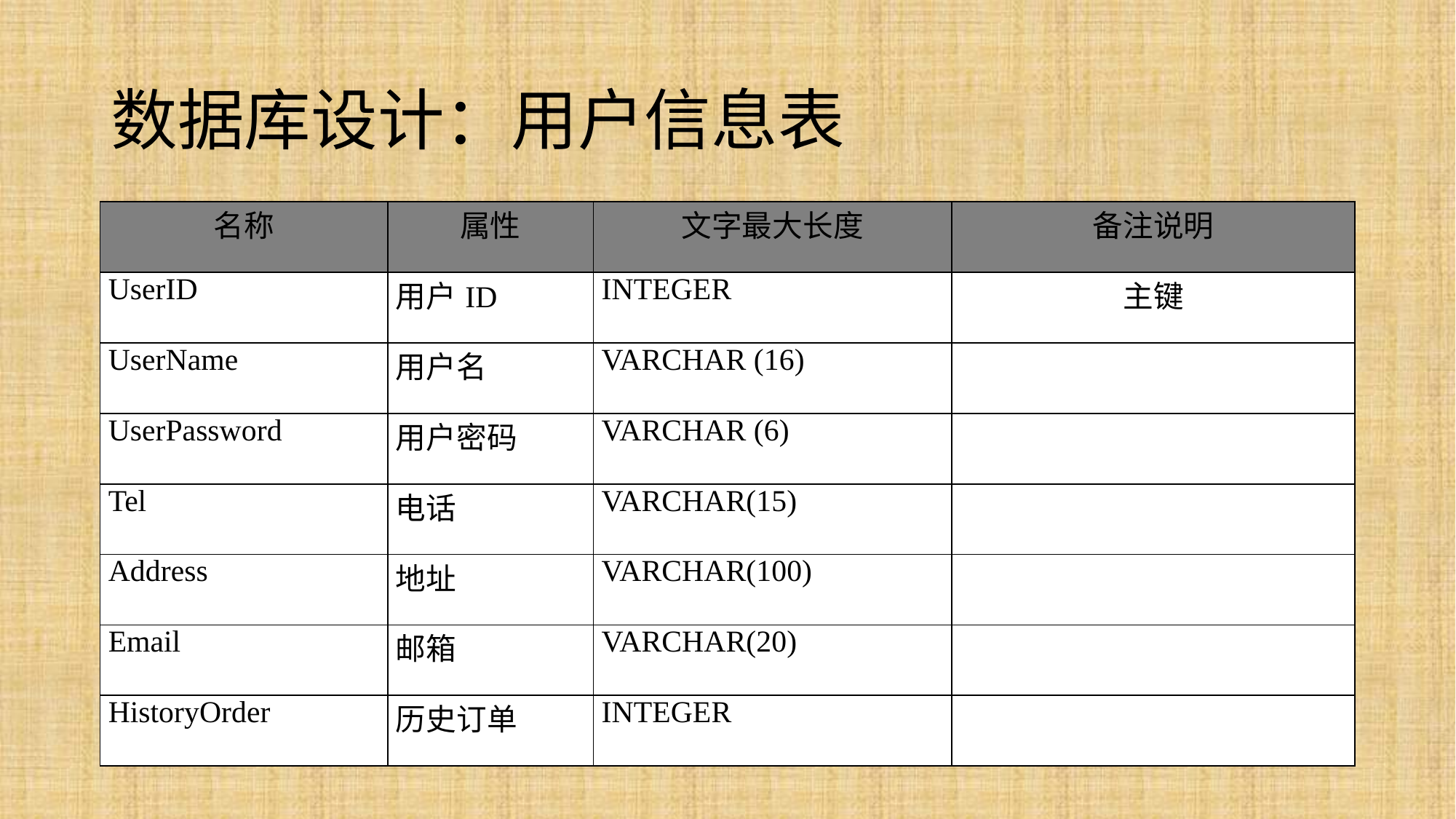

# 数据库设计：用户信息表
| 名称 | 属性 | 文字最大长度 | 备注说明 |
| --- | --- | --- | --- |
| UserID | 用户ID | INTEGER | 主键 |
| UserName | 用户名 | VARCHAR (16) |  |
| UserPassword | 用户密码 | VARCHAR (6) |  |
| Tel | 电话 | VARCHAR(15) |  |
| Address | 地址 | VARCHAR(100) |  |
| Email | 邮箱 | VARCHAR(20) |  |
| HistoryOrder | 历史订单 | INTEGER |  |